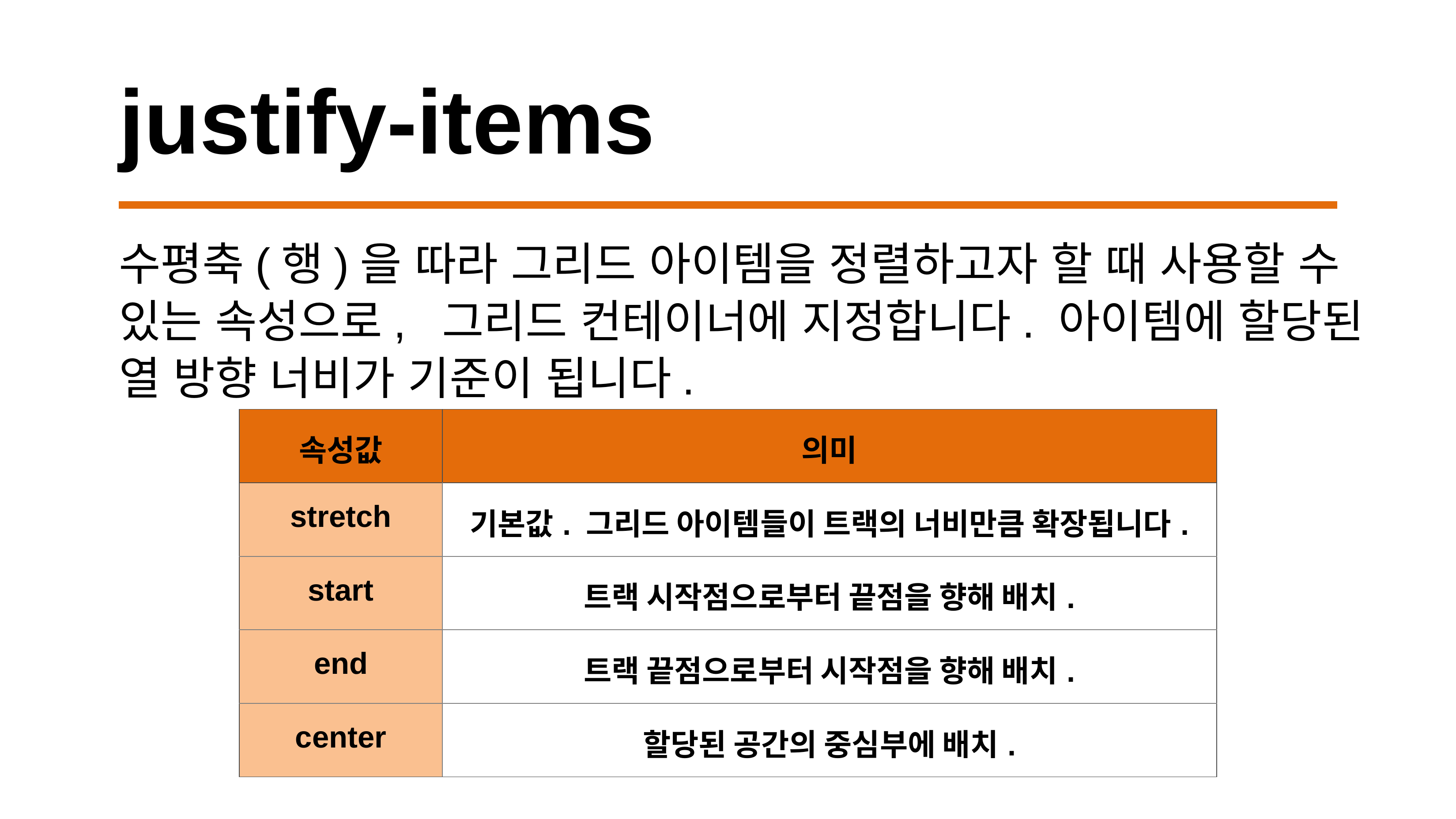

# justify-items

수평축(행)을 따라 그리드 아이템을 정렬하고자 할 때 사용할 수 있는 속성으로,  그리드 컨테이너에 지정합니다. 아이템에 할당된 열 방향 너비가 기준이 됩니다.
| 속성값 | 의미 |
| --- | --- |
| stretch | 기본값. 그리드 아이템들이 트랙의 너비만큼 확장됩니다. |
| start | 트랙 시작점으로부터 끝점을 향해 배치. |
| end | 트랙 끝점으로부터 시작점을 향해 배치. |
| center | 할당된 공간의 중심부에 배치. |